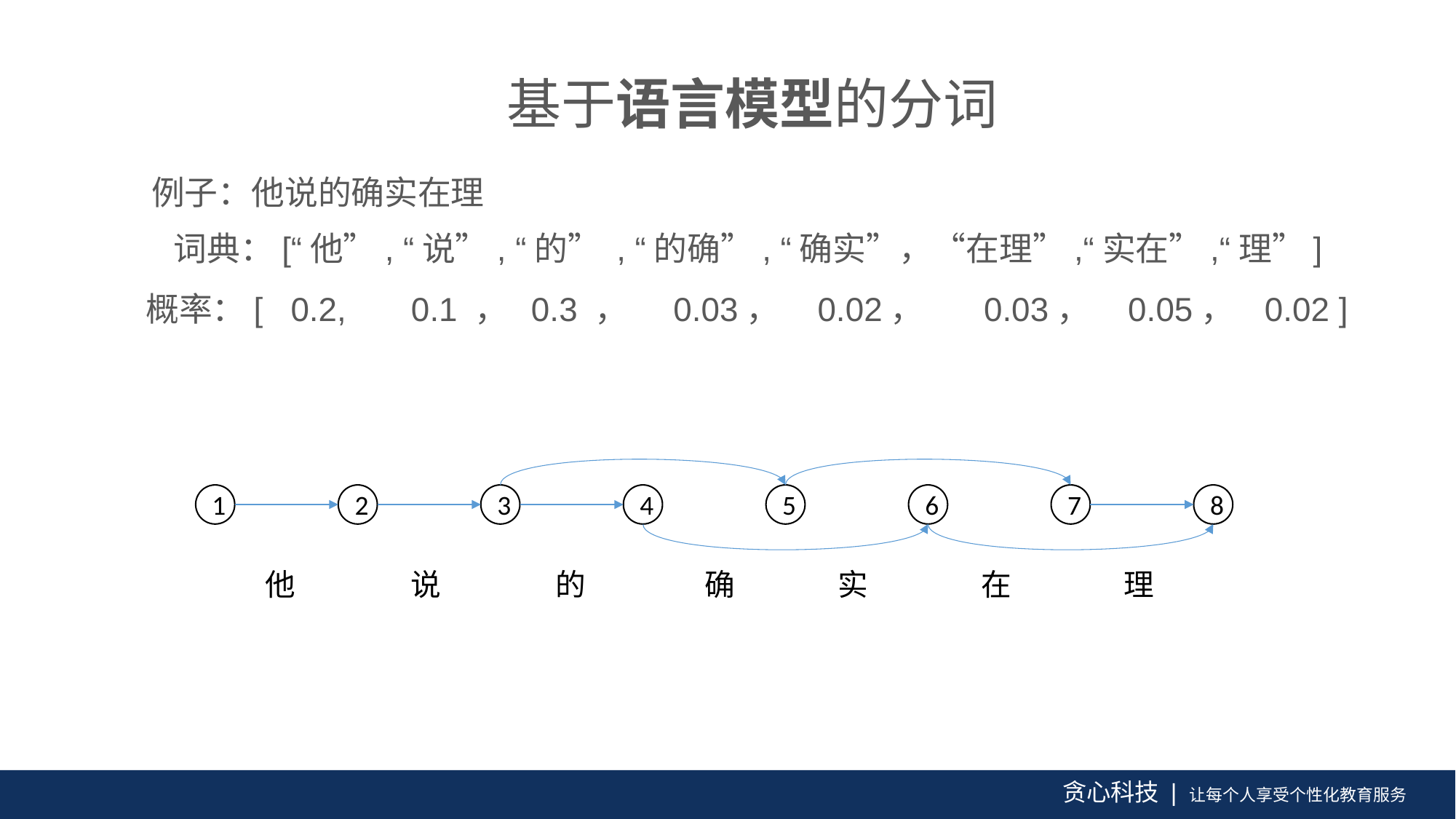

基于语言模型的分词
例子：他说的确实在理
词典：[“他”, “说”, “的” , “的确”, “确实”，“在理”,“实在”,“理”]
概率：[   0.2,       0.1 ，  0.3 ，     0.03，    0.02，       0.03，    0.05，   0.02 ]
1
2
3
4
5
6
7
8
他
说
的
确
实
在
理